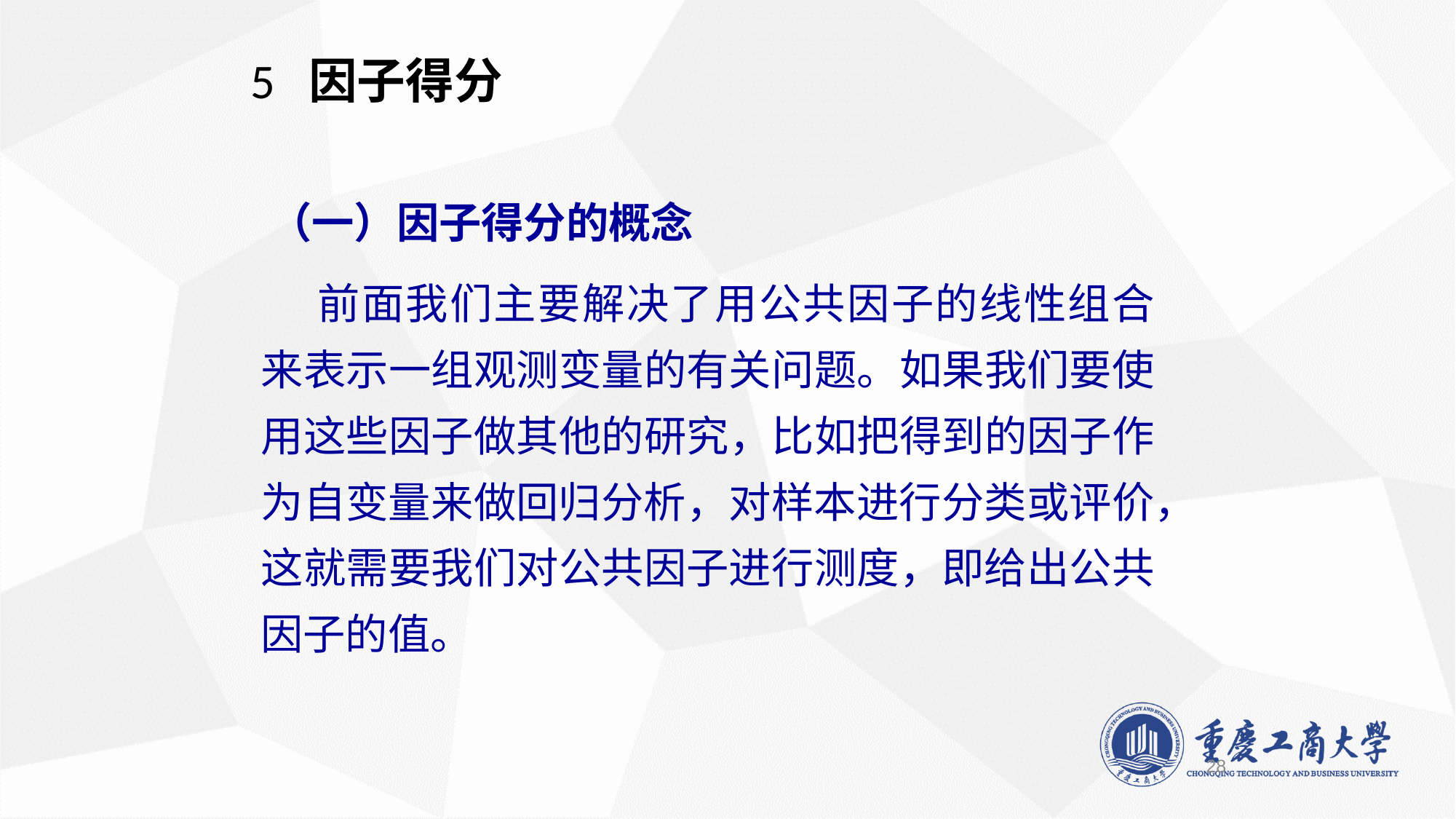

# 5  因子得分
（一）因子得分的概念
    前面我们主要解决了用公共因子的线性组合来表示一组观测变量的有关问题。如果我们要使用这些因子做其他的研究，比如把得到的因子作为自变量来做回归分析，对样本进行分类或评价，这就需要我们对公共因子进行测度，即给出公共因子的值。

28